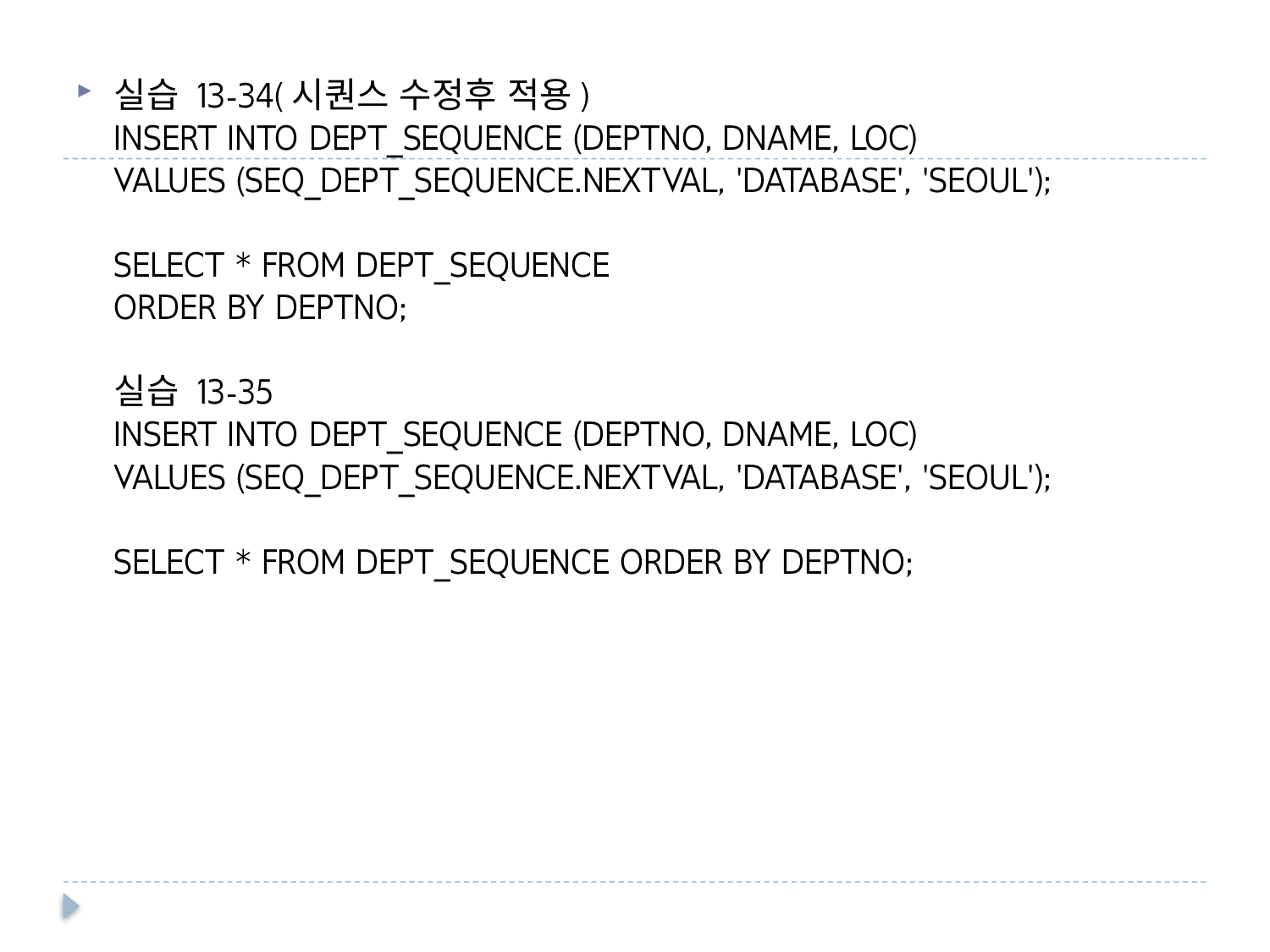

실습 13-34(시퀀스 수정후 적용)
INSERT INTO DEPT_SEQUENCE (DEPTNO, DNAME, LOC)
VALUES (SEQ_DEPT_SEQUENCE.NEXTVAL, 'DATABASE', 'SEOUL');
SELECT * FROM DEPT_SEQUENCE
ORDER BY DEPTNO;
실습 13-35
INSERT INTO DEPT_SEQUENCE (DEPTNO, DNAME, LOC)
VALUES (SEQ_DEPT_SEQUENCE.NEXTVAL, 'DATABASE', 'SEOUL');
SELECT * FROM DEPT_SEQUENCE ORDER BY DEPTNO;